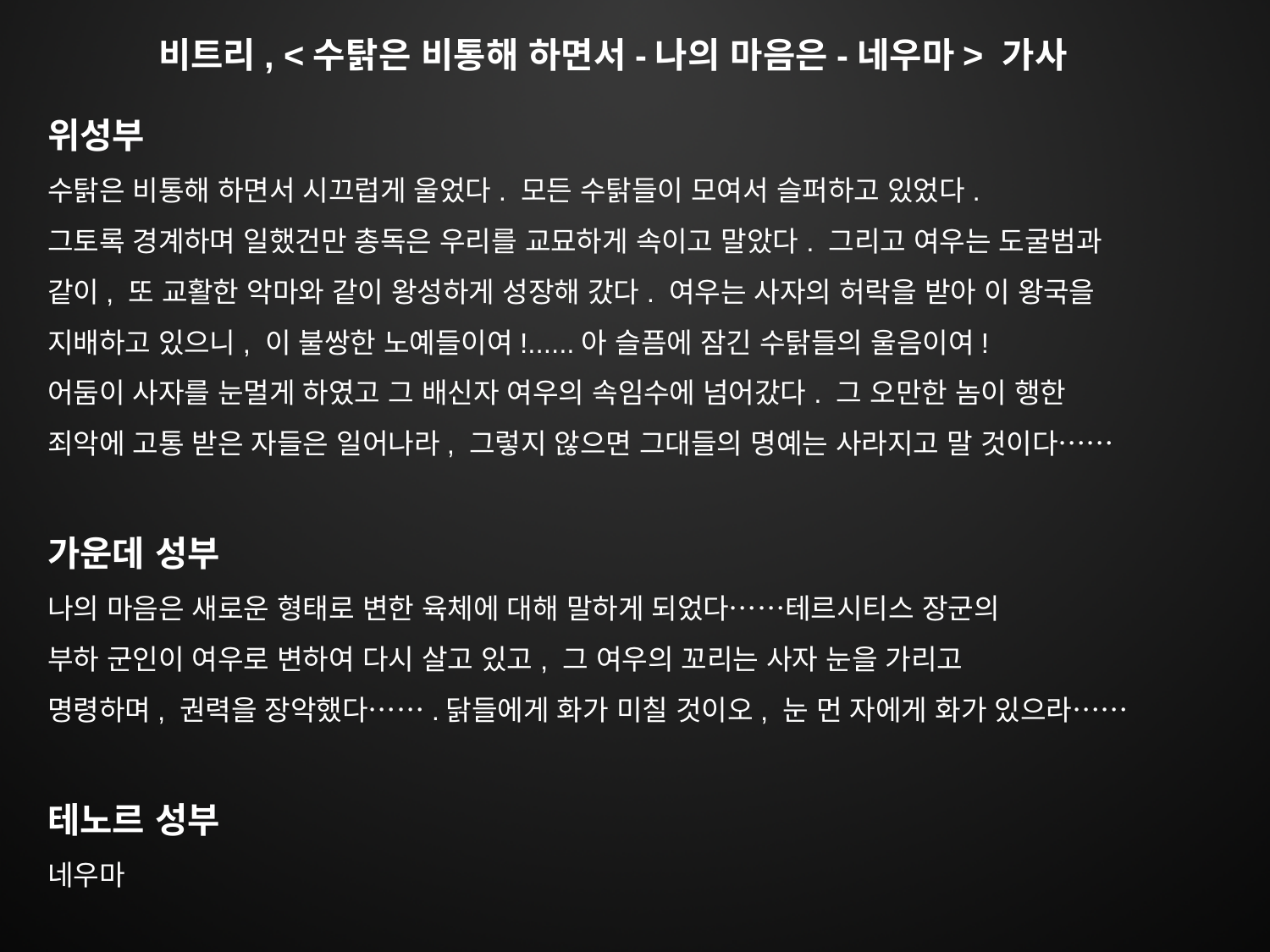

비트리, <수탉은 비통해 하면서-나의 마음은-네우마> 가사
위성부
수탉은 비통해 하면서 시끄럽게 울었다. 모든 수탉들이 모여서 슬퍼하고 있었다.
그토록 경계하며 일했건만 총독은 우리를 교묘하게 속이고 말았다. 그리고 여우는 도굴범과
같이, 또 교활한 악마와 같이 왕성하게 성장해 갔다. 여우는 사자의 허락을 받아 이 왕국을
지배하고 있으니, 이 불쌍한 노예들이여!......아 슬픔에 잠긴 수탉들의 울음이여!
어둠이 사자를 눈멀게 하였고 그 배신자 여우의 속임수에 넘어갔다. 그 오만한 놈이 행한
죄악에 고통 받은 자들은 일어나라, 그렇지 않으면 그대들의 명예는 사라지고 말 것이다……

가운데 성부
나의 마음은 새로운 형태로 변한 육체에 대해 말하게 되었다……테르시티스 장군의
부하 군인이 여우로 변하여 다시 살고 있고, 그 여우의 꼬리는 사자 눈을 가리고
명령하며, 권력을 장악했다…….닭들에게 화가 미칠 것이오, 눈 먼 자에게 화가 있으라……

테노르 성부
네우마